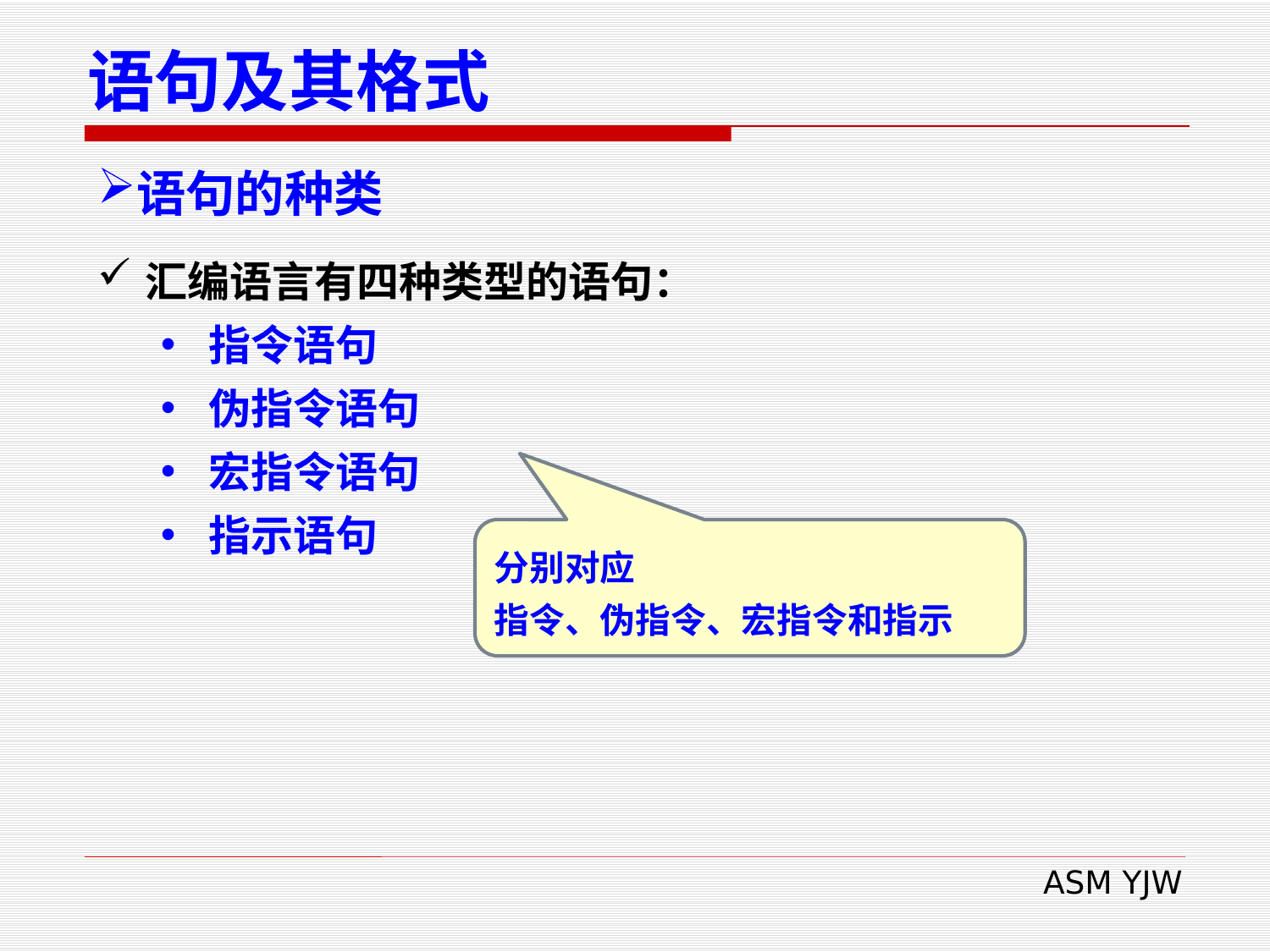

# 语句及其格式
语句的种类
汇编语言有四种类型的语句：
指令语句
伪指令语句
宏指令语句
指示语句
分别对应
指令、伪指令、宏指令和指示